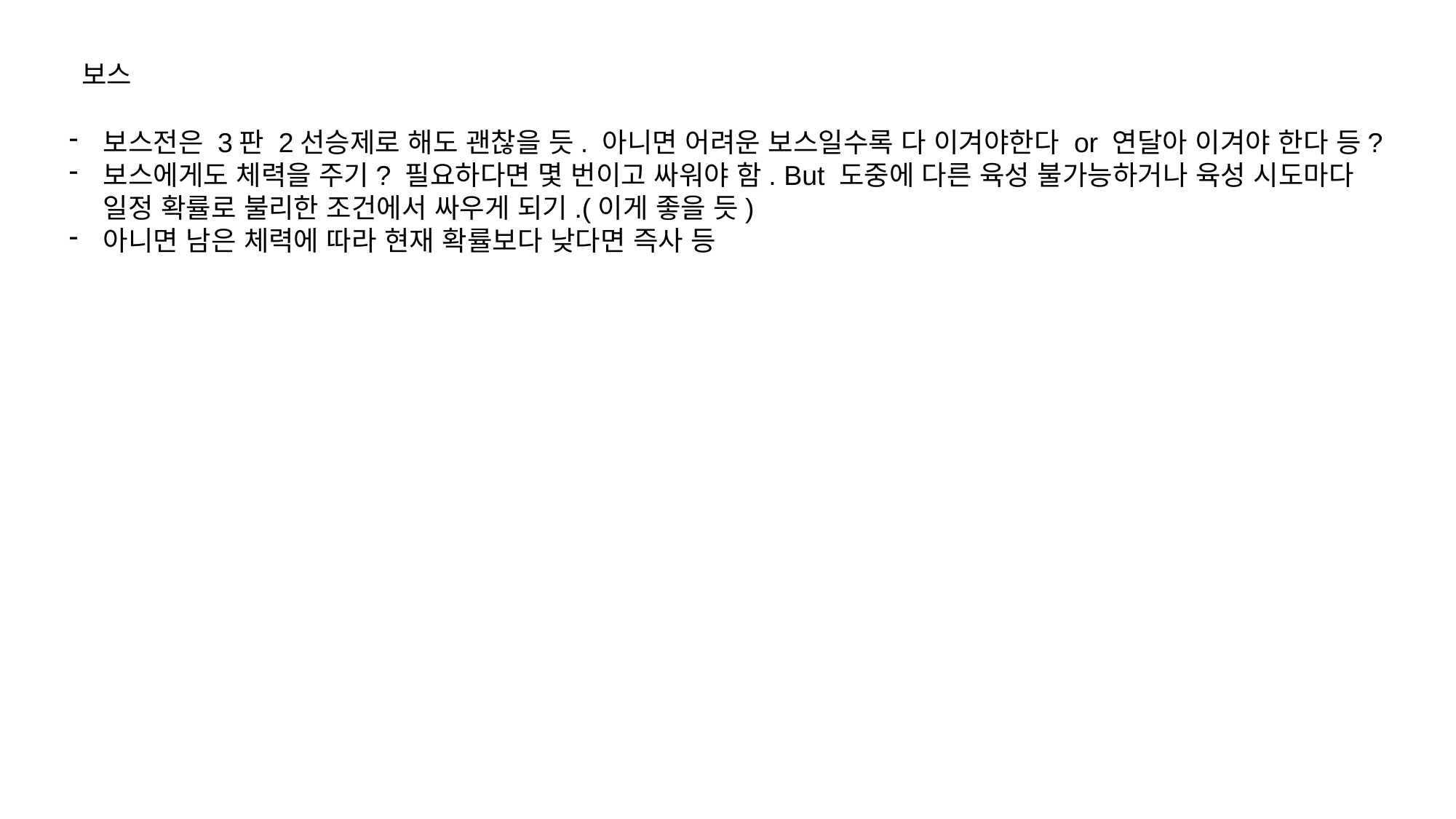

보스
보스전은 3판 2선승제로 해도 괜찮을 듯. 아니면 어려운 보스일수록 다 이겨야한다 or 연달아 이겨야 한다 등?
보스에게도 체력을 주기? 필요하다면 몇 번이고 싸워야 함. But 도중에 다른 육성 불가능하거나 육성 시도마다 일정 확률로 불리한 조건에서 싸우게 되기.(이게 좋을 듯)
아니면 남은 체력에 따라 현재 확률보다 낮다면 즉사 등